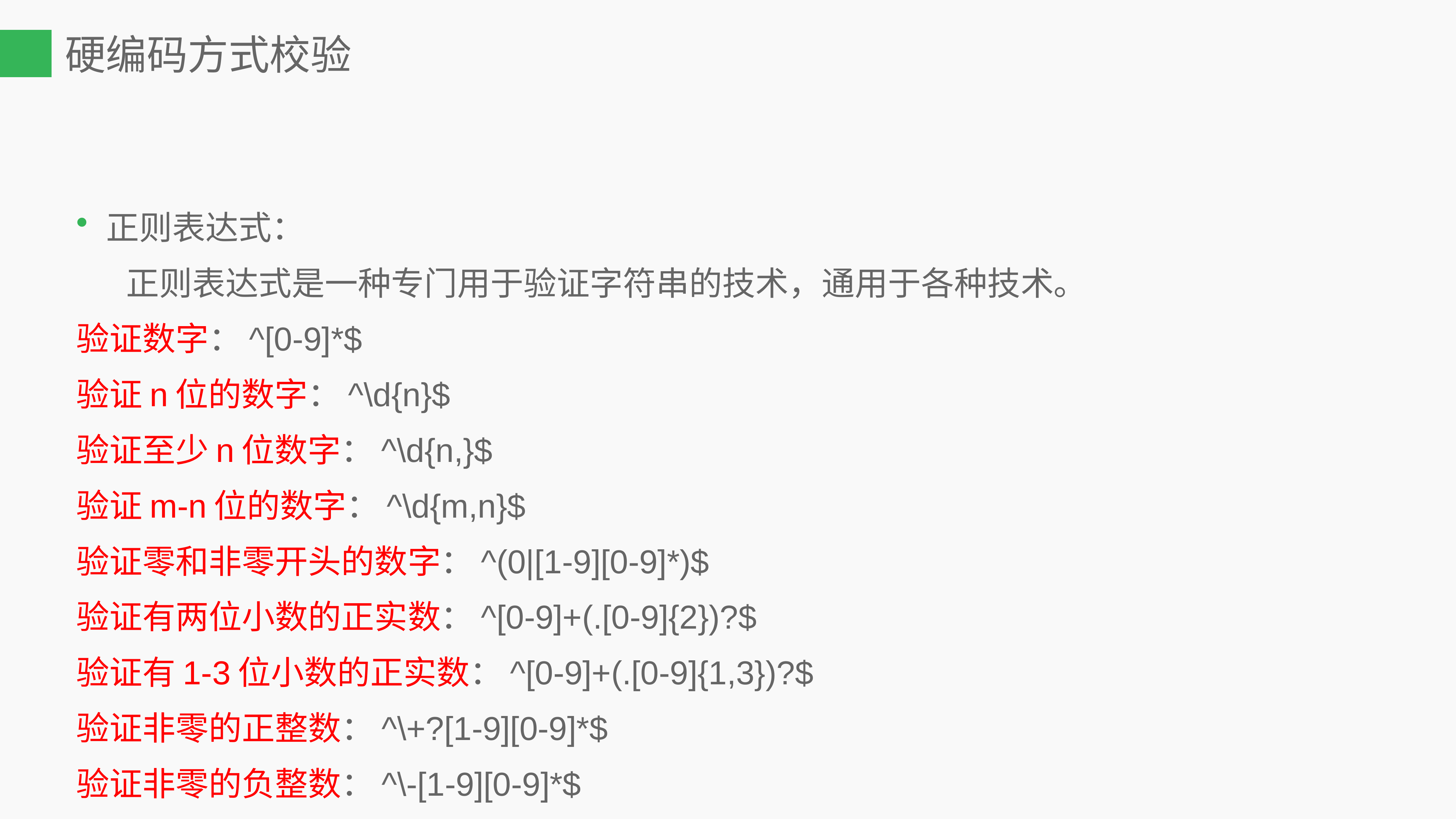

硬编码方式校验

正则表达式：
    		正则表达式是一种专门用于验证字符串的技术，通用于各种技术。
	验证数字：^[0-9]*$
	验证n位的数字：^\d{n}$
	验证至少n位数字：^\d{n,}$
	验证m-n位的数字：^\d{m,n}$
	验证零和非零开头的数字：^(0|[1-9][0-9]*)$
	验证有两位小数的正实数：^[0-9]+(.[0-9]{2})?$
	验证有1-3位小数的正实数：^[0-9]+(.[0-9]{1,3})?$
	验证非零的正整数：^\+?[1-9][0-9]*$
	验证非零的负整数：^\-[1-9][0-9]*$